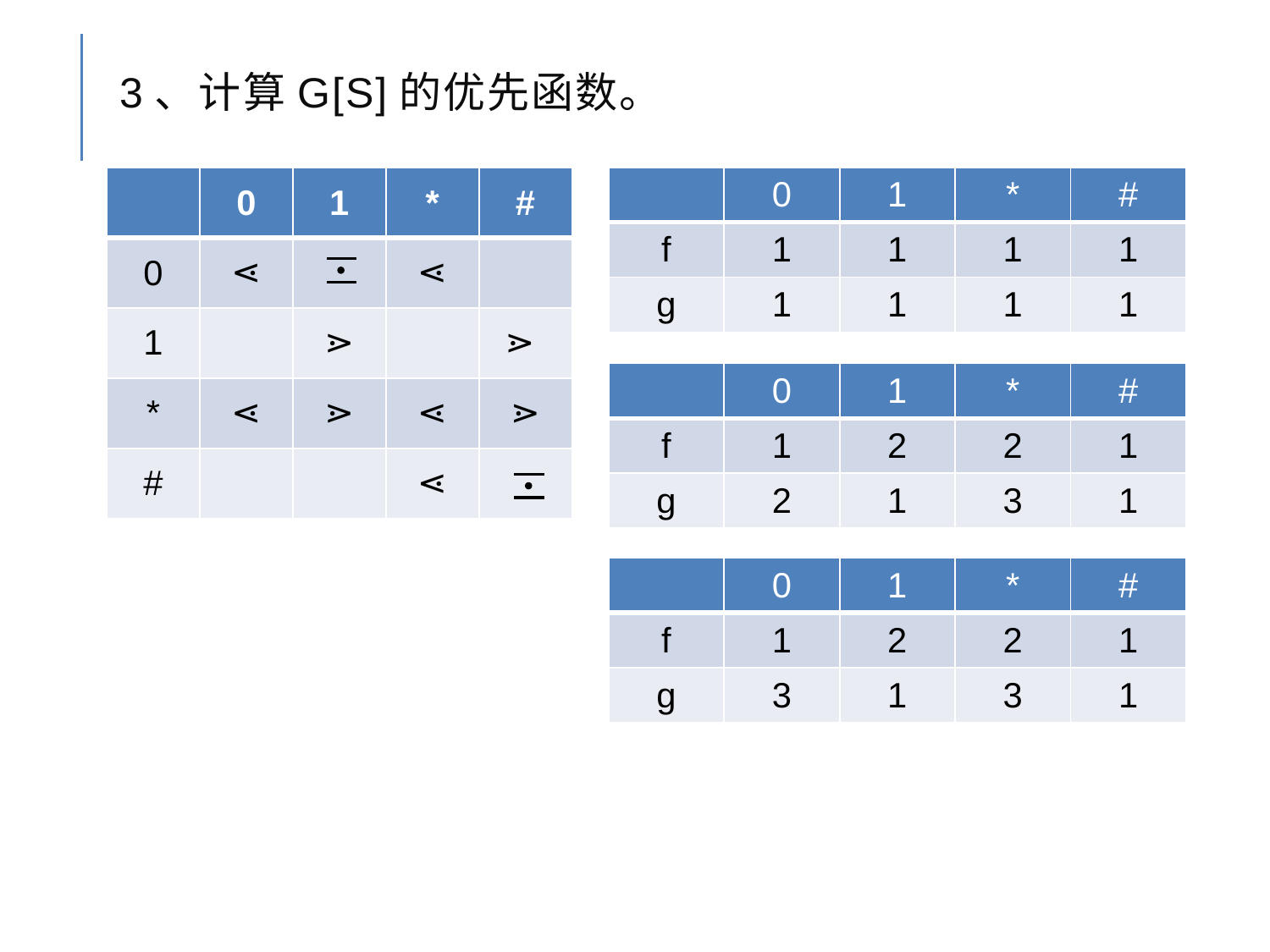

# 3、计算G[S]的优先函数。
|  | 0 | 1 | \* | # |
| --- | --- | --- | --- | --- |
| f | 1 | 1 | 1 | 1 |
| g | 1 | 1 | 1 | 1 |
|  | 0 | 1 | \* | # |
| --- | --- | --- | --- | --- |
| 0 | ⋖ |  | ⋖ |  |
| 1 |  | ⋗ |  | ⋗ |
| \* | ⋖ | ⋗ | ⋖ | ⋗ |
| # |  |  | ⋖ |  |

|  | 0 | 1 | \* | # |
| --- | --- | --- | --- | --- |
| f | 1 | 2 | 2 | 1 |
| g | 2 | 1 | 3 | 1 |

|  | 0 | 1 | \* | # |
| --- | --- | --- | --- | --- |
| f | 1 | 2 | 2 | 1 |
| g | 3 | 1 | 3 | 1 |
23